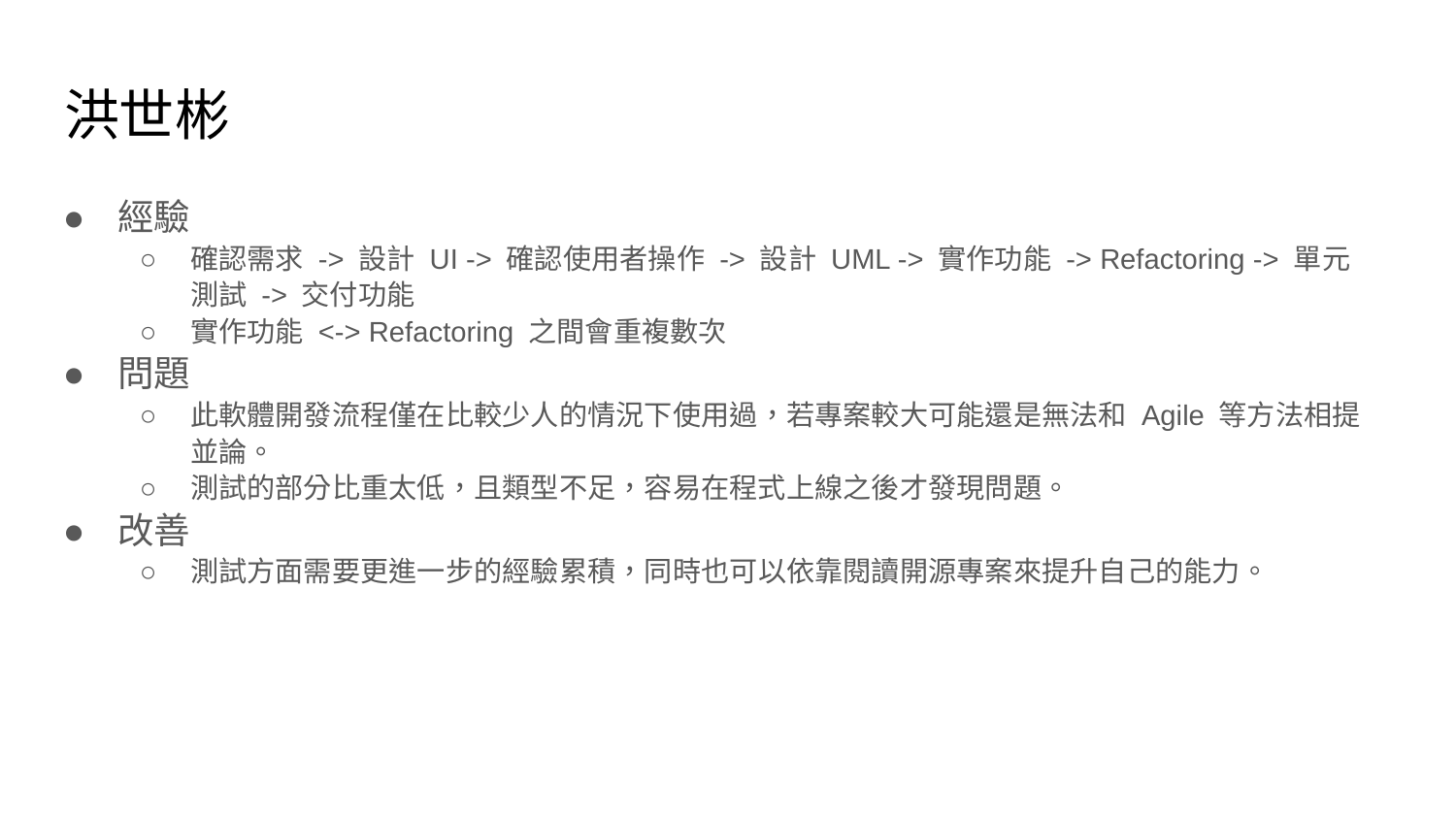

# 洪世彬
經驗
確認需求 -> 設計 UI -> 確認使用者操作 -> 設計 UML -> 實作功能 -> Refactoring -> 單元測試 -> 交付功能
實作功能 <-> Refactoring 之間會重複數次
問題
此軟體開發流程僅在比較少人的情況下使用過，若專案較大可能還是無法和 Agile 等方法相提並論。
測試的部分比重太低，且類型不足，容易在程式上線之後才發現問題。
改善
測試方面需要更進一步的經驗累積，同時也可以依靠閱讀開源專案來提升自己的能力。